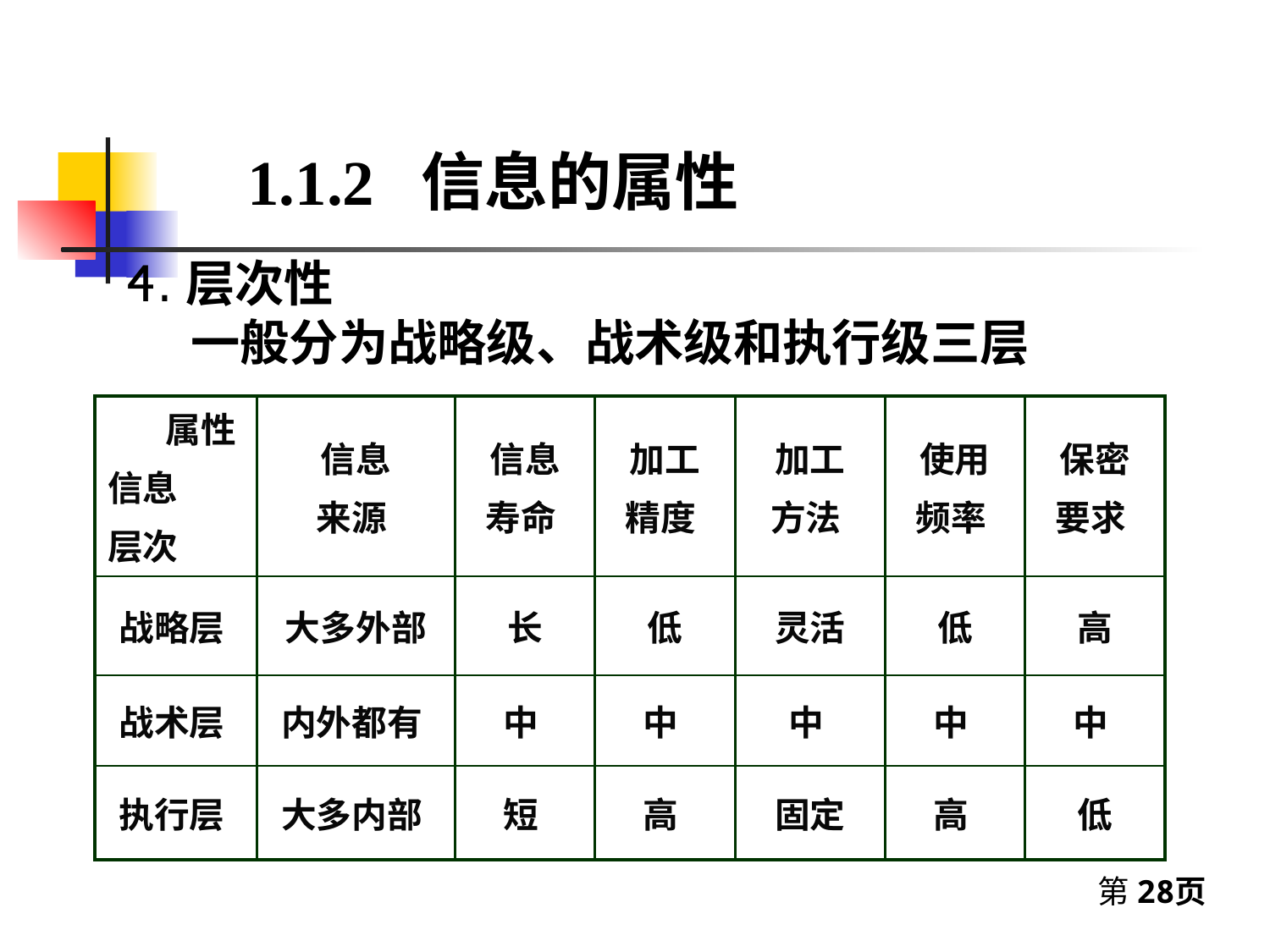

1.1.2  信息的属性
4.层次性
一般分为战略级、战术级和执行级三层
| 属性 信息 层次 | 信息 来源 | 信息 寿命 | 加工 精度 | 加工 方法 | 使用 频率 | 保密 要求 |
| --- | --- | --- | --- | --- | --- | --- |
| 战略层 | 大多外部 | 长 | 低 | 灵活 | 低 | 高 |
| 战术层 | 内外都有 | 中 | 中 | 中 | 中 | 中 |
| 执行层 | 大多内部 | 短 | 高 | 固定 | 高 | 低 |